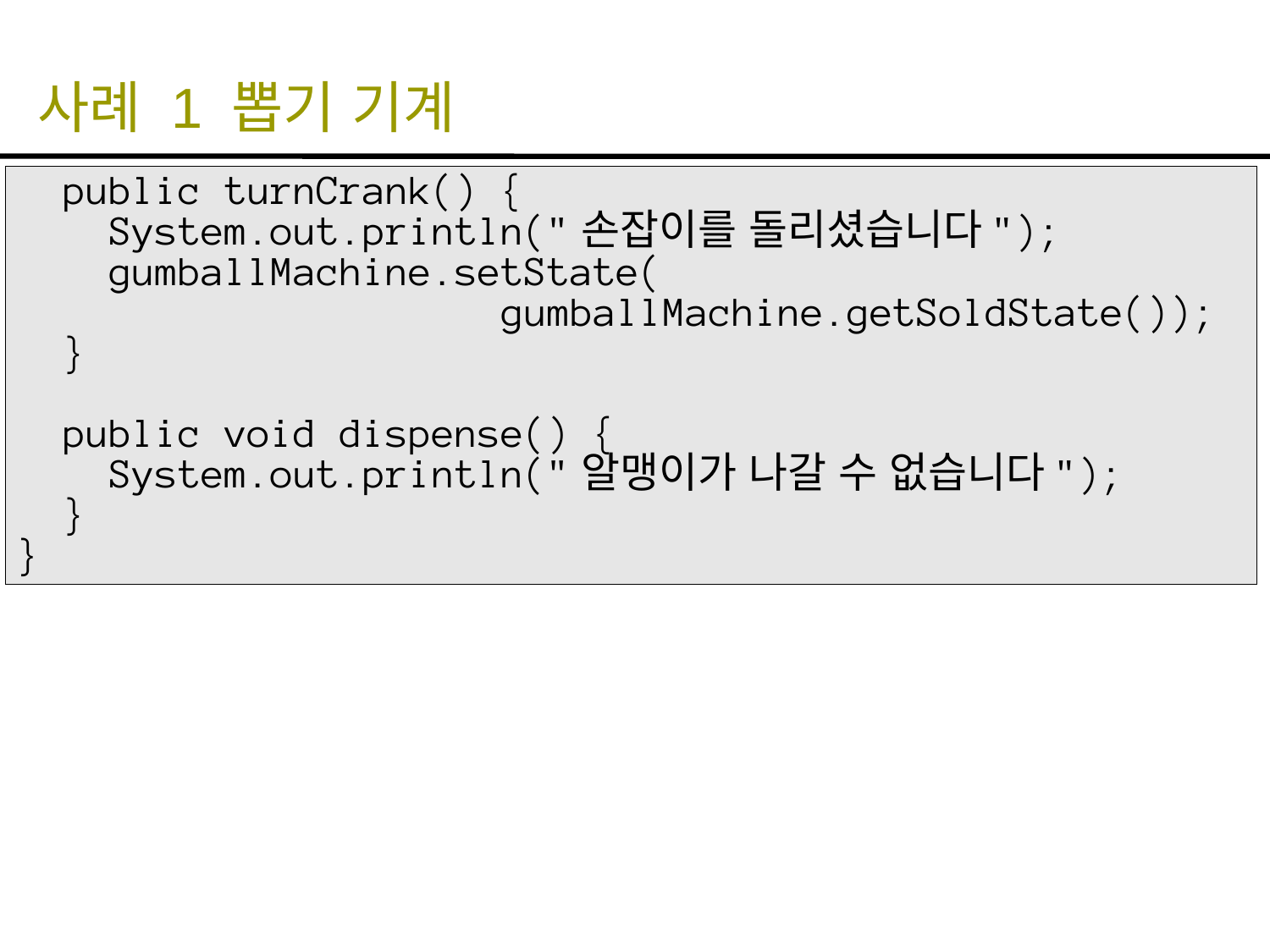

# 사례 1 뽑기 기계
  public turnCrank() {
    System.out.println("손잡이를 돌리셨습니다");
    gumballMachine.setState(
                     gumballMachine.getSoldState());
  }

  public void dispense() {
    System.out.println("알맹이가 나갈 수 없습니다");
  }
}